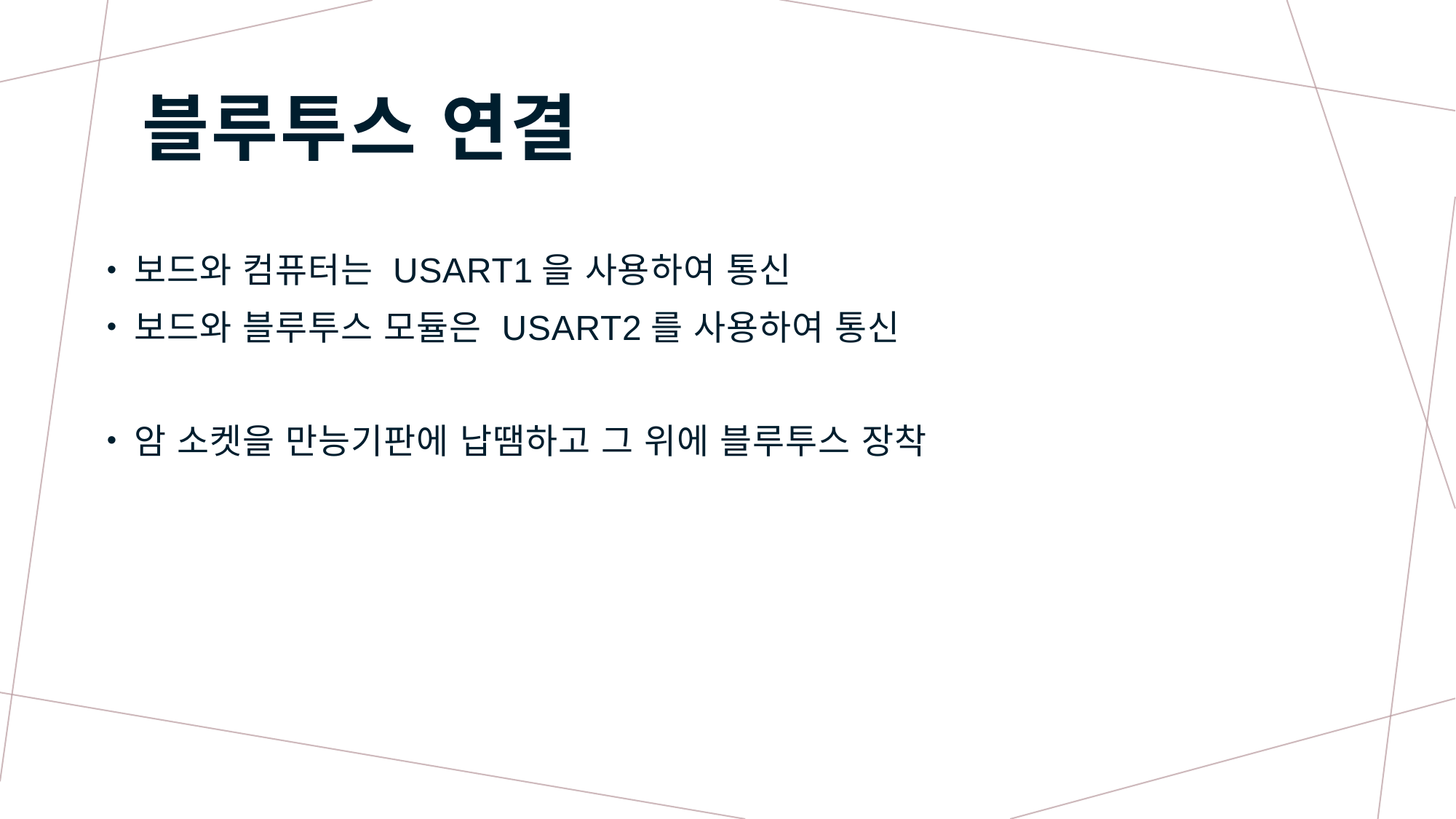

# 블루투스 연결
보드와 컴퓨터는 USART1을 사용하여 통신
보드와 블루투스 모듈은 USART2를 사용하여 통신

암 소켓을 만능기판에 납땜하고 그 위에 블루투스 장착